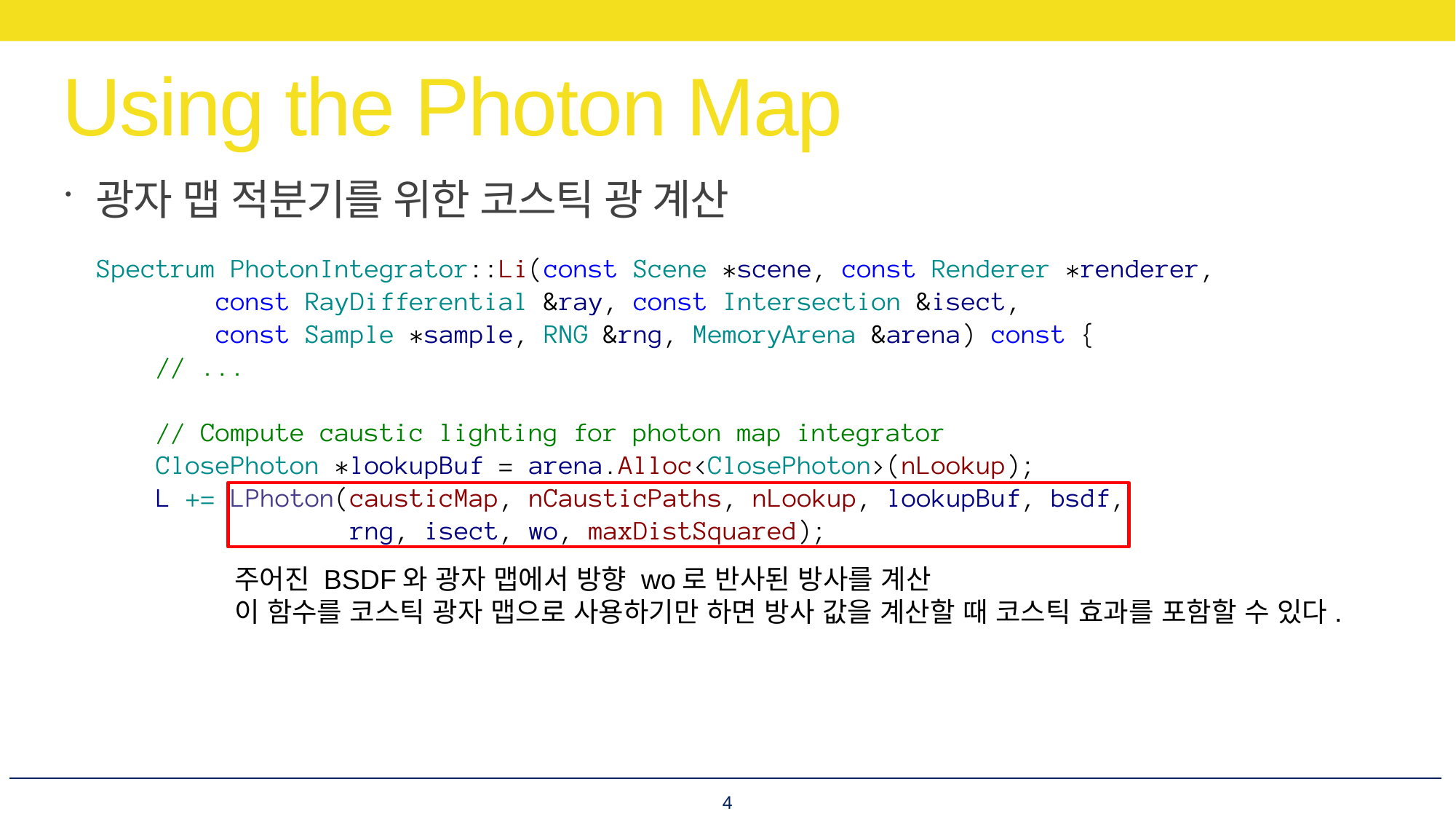

# Using the Photon Map
광자 맵 적분기를 위한 코스틱 광 계산
Spectrum PhotonIntegrator::Li(const Scene *scene, const Renderer *renderer,
        const RayDifferential &ray, const Intersection &isect,
        const Sample *sample, RNG &rng, MemoryArena &arena) const {
    // ...
    // Compute caustic lighting for photon map integrator
    ClosePhoton *lookupBuf = arena.Alloc<ClosePhoton>(nLookup);
    L += LPhoton(causticMap, nCausticPaths, nLookup, lookupBuf, bsdf,
                 rng, isect, wo, maxDistSquared);

주어진 BSDF와 광자 맵에서 방향 wo로 반사된 방사를 계산
이 함수를 코스틱 광자 맵으로 사용하기만 하면 방사 값을 계산할 때 코스틱 효과를 포함할 수 있다.
4